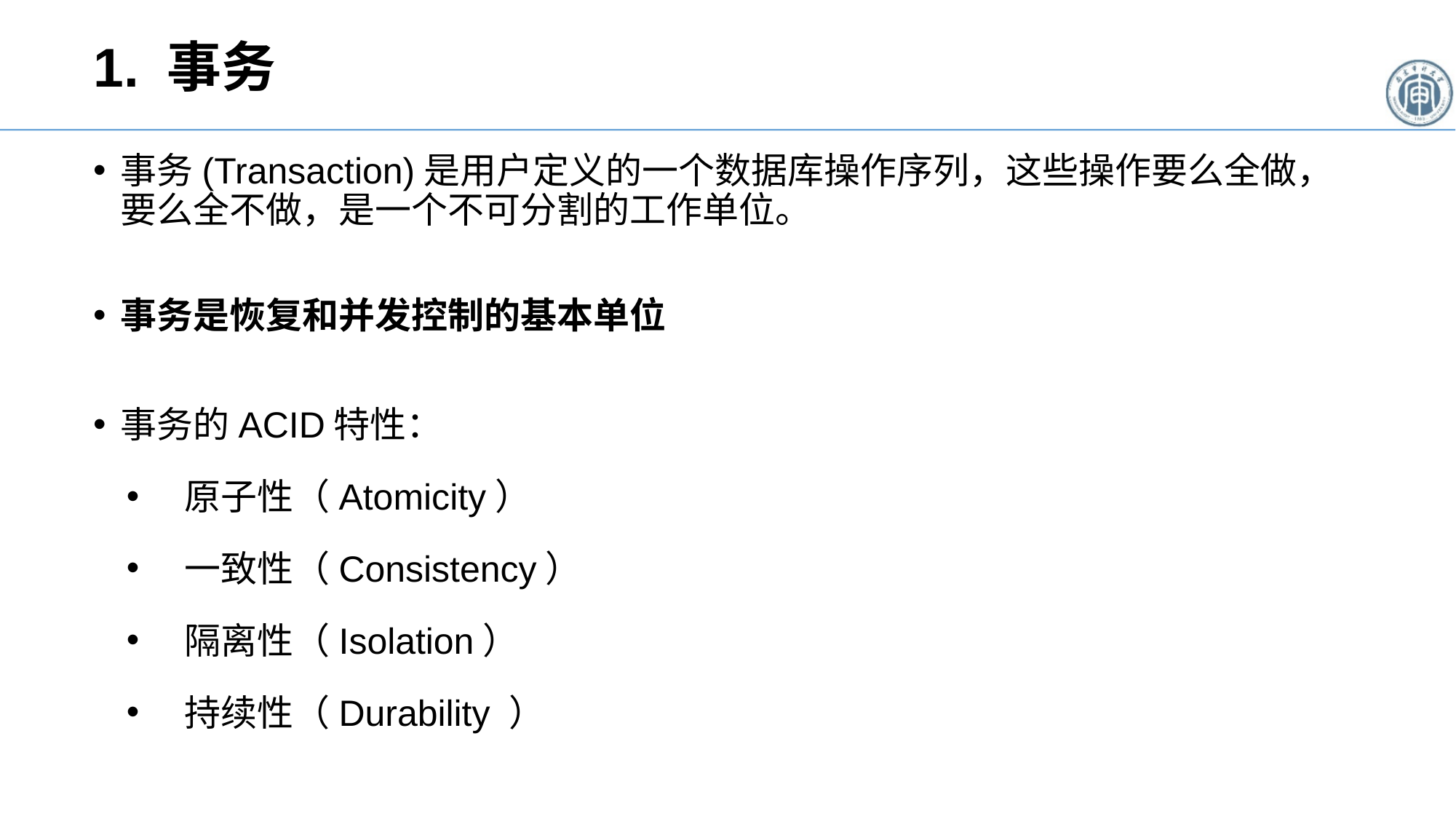

# 1. 事务
事务(Transaction)是用户定义的一个数据库操作序列，这些操作要么全做，要么全不做，是一个不可分割的工作单位。

事务是恢复和并发控制的基本单位

事务的ACID特性：
原子性（Atomicity）
一致性（Consistency）
隔离性（Isolation）
持续性（Durability ）